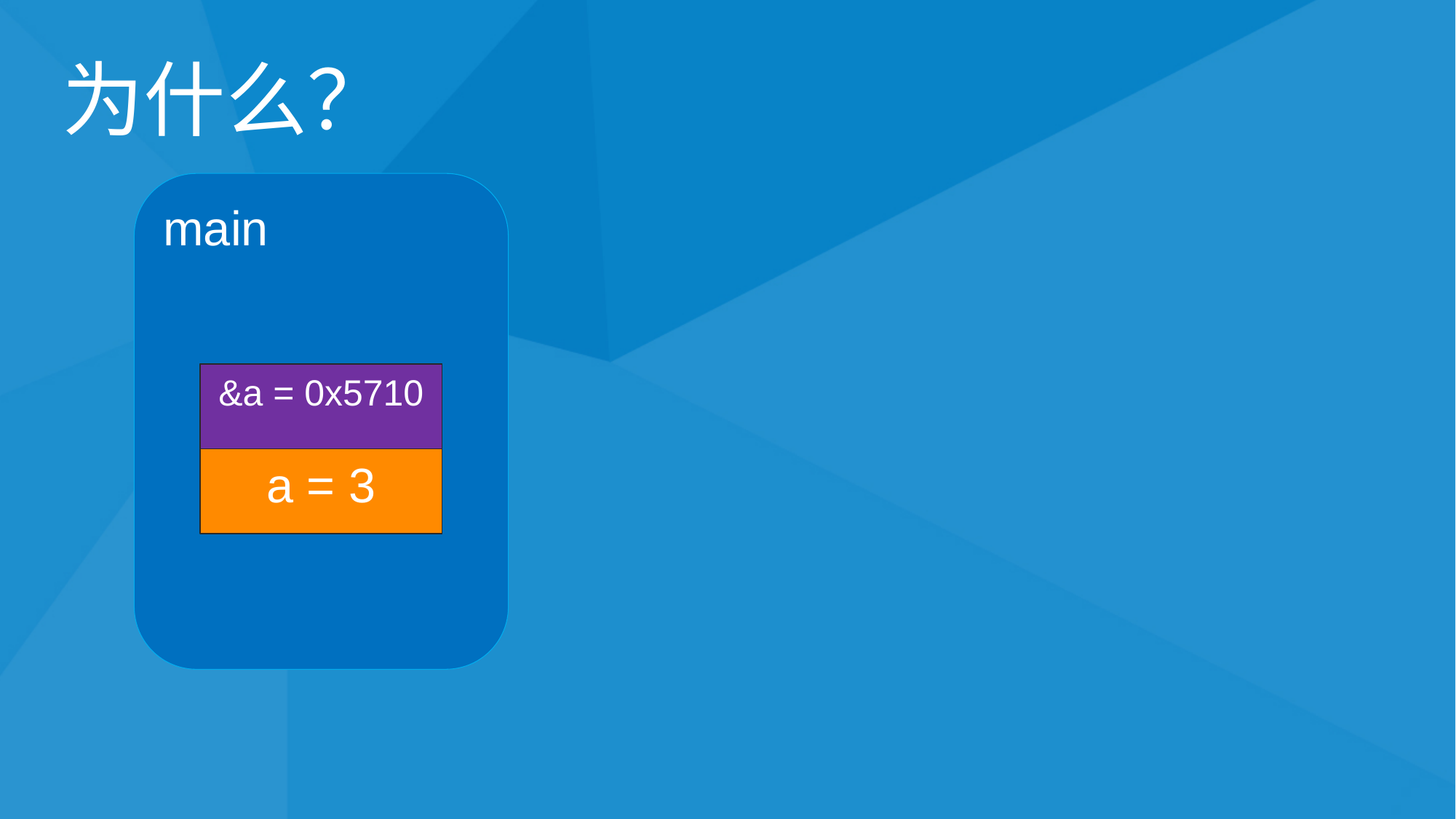

# 为什么？
main
&a = 0x5710
a = 3